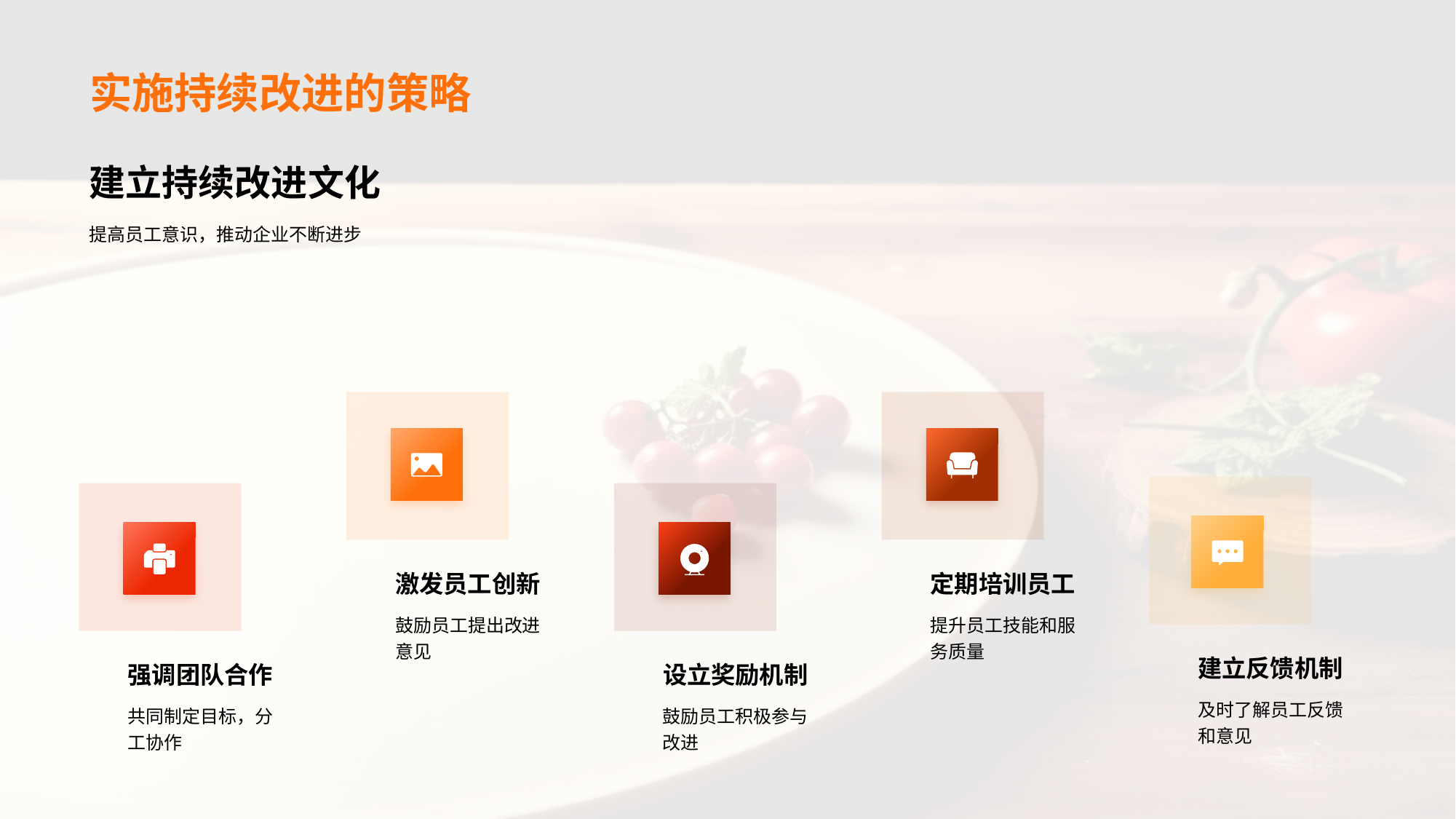

# 实施持续改进的策略
建立持续改进文化
提高员工意识，推动企业不断进步

激发员工创新
鼓励员工提出改进意见

定期培训员工
提升员工技能和服务质量

建立反馈机制
及时了解员工反馈和意见

强调团队合作
共同制定目标，分工协作

设立奖励机制
鼓励员工积极参与改进